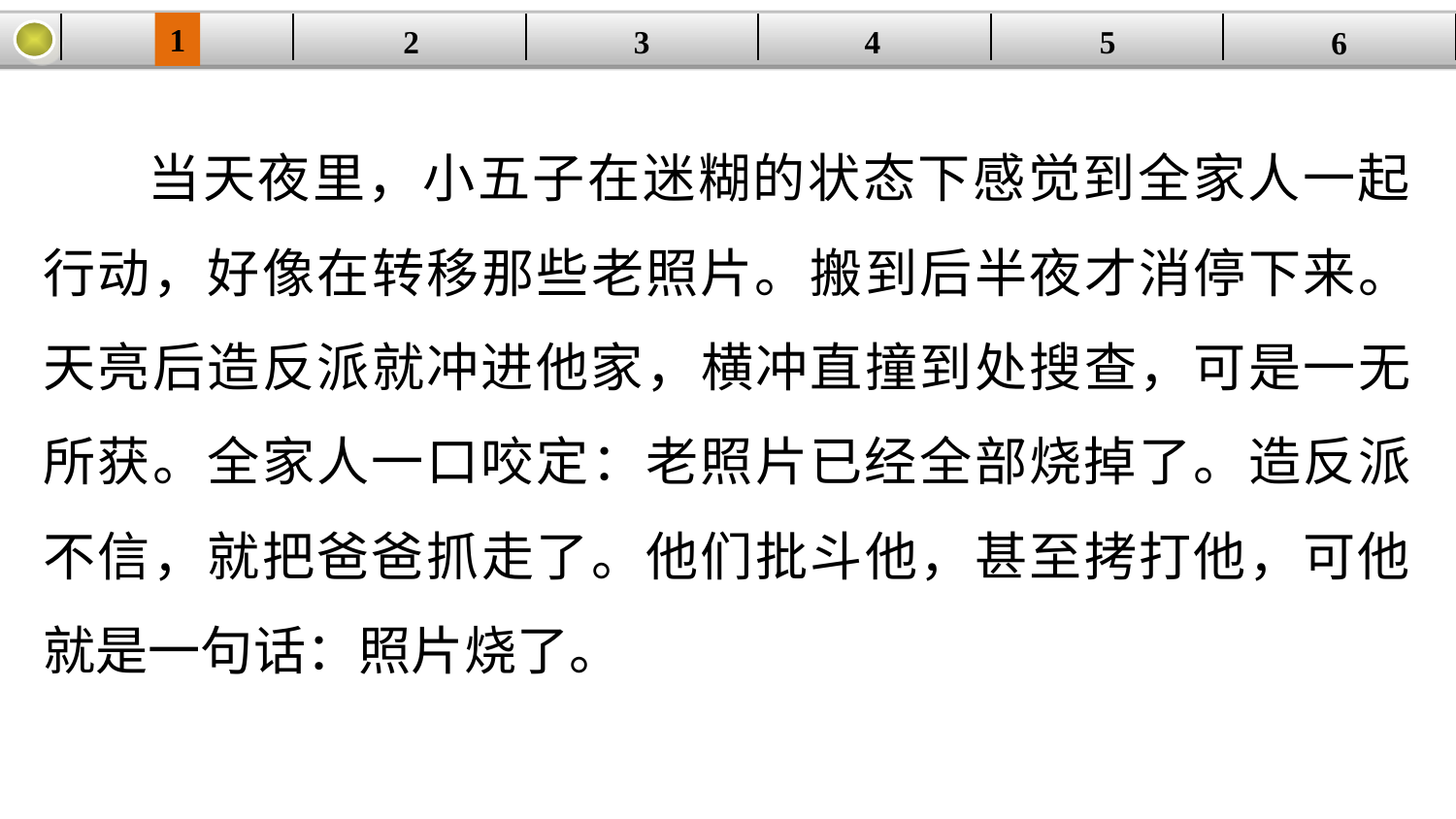

1
|  |  |  |  |  |  |
| --- | --- | --- | --- | --- | --- |
2
3
4
5
6

当天夜里，小五子在迷糊的状态下感觉到全家人一起行动，好像在转移那些老照片。搬到后半夜才消停下来。天亮后造反派就冲进他家，横冲直撞到处搜查，可是一无所获。全家人一口咬定：老照片已经全部烧掉了。造反派不信，就把爸爸抓走了。他们批斗他，甚至拷打他，可他就是一句话：照片烧了。